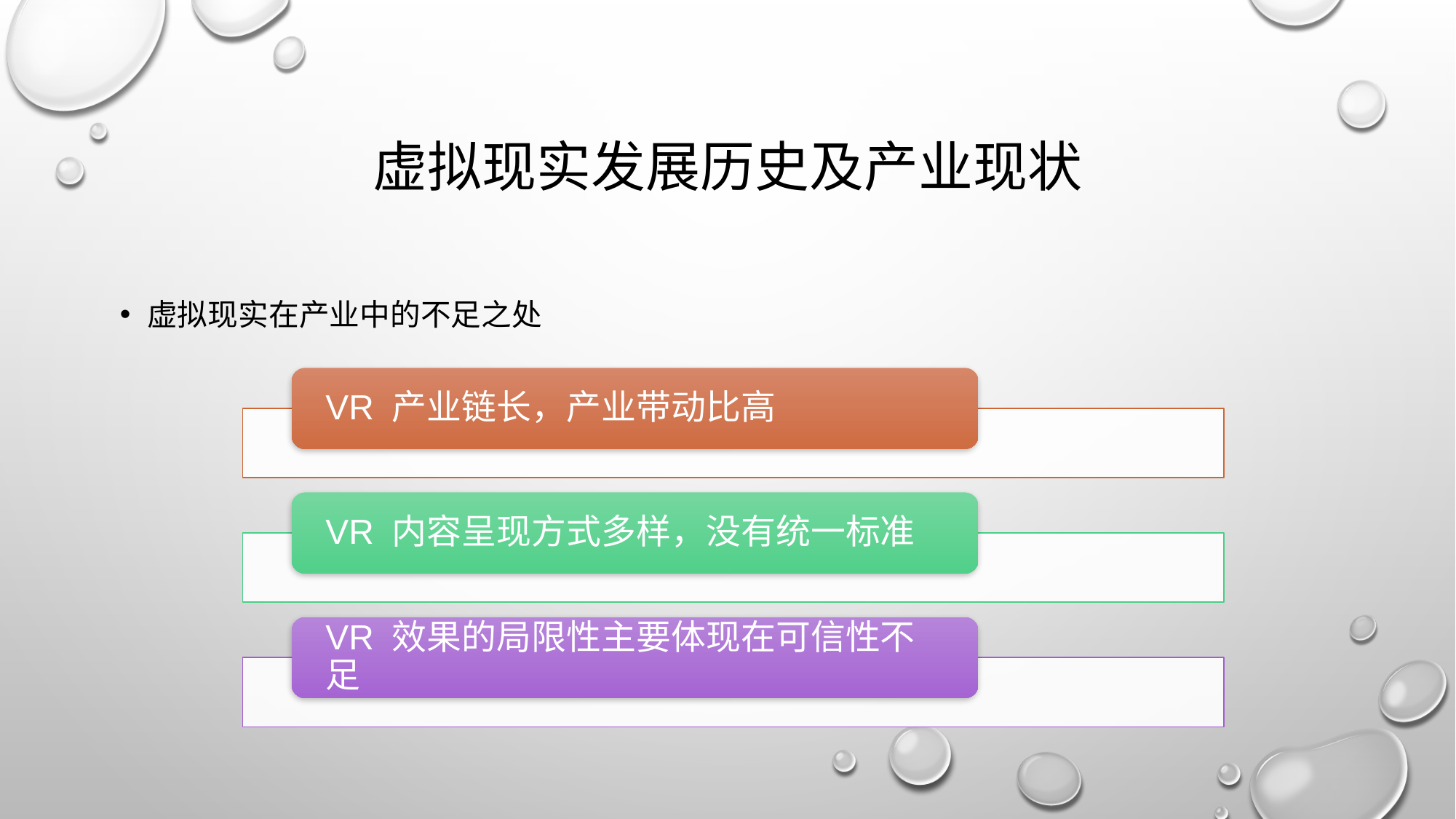

# 虚拟现实发展历史及产业现状
虚拟现实在产业中的不足之处
VR 产业链长，产业带动比高
VR 内容呈现方式多样，没有统一标准
VR 效果的局限性主要体现在可信性不足